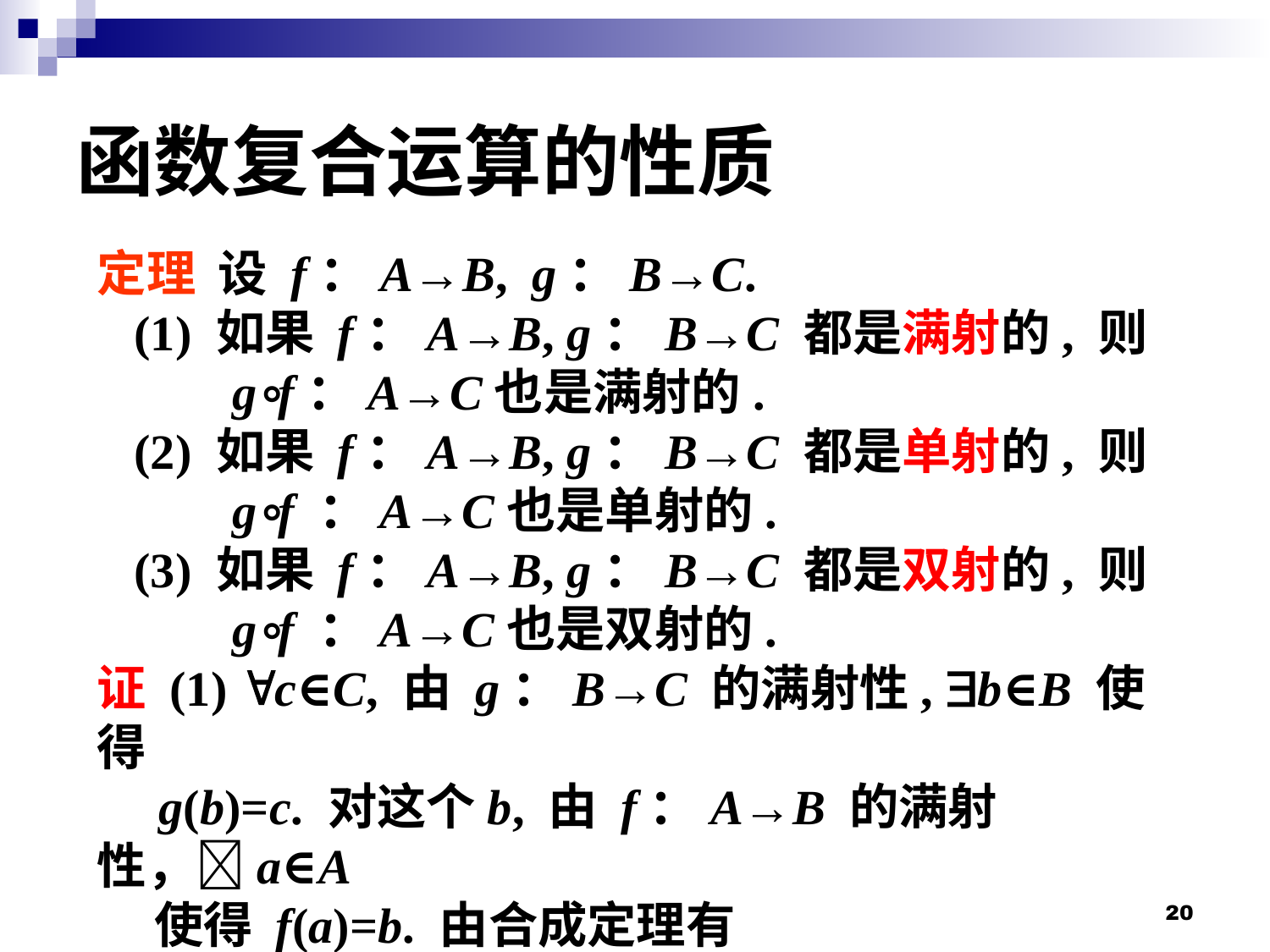

# 函数复合运算的性质
定理  设 f：A→B,  g：B→C. 
   (1) 如果 f：A→B, g：B→C 都是满射的, 则
           g∘f：A→C也是满射的. 
   (2) 如果 f：A→B, g：B→C 都是单射的, 则
           g∘f ：A→C也是单射的. 
   (3) 如果 f：A→B, g：B→C 都是双射的, 则
           g∘f ：A→C也是双射的.
证 (1) ∀c∈C, 由 g：B→C 的满射性, ∃b∈B 使得
     g(b)=c. 对这个b, 由 f：A→B 的满射性，∃a∈A
    使得 f(a)=b. 由合成定理有 g∘f(a)=g(f(a))=g(b)=c
    从而证明了 f∘g：A→C是满射的.
20